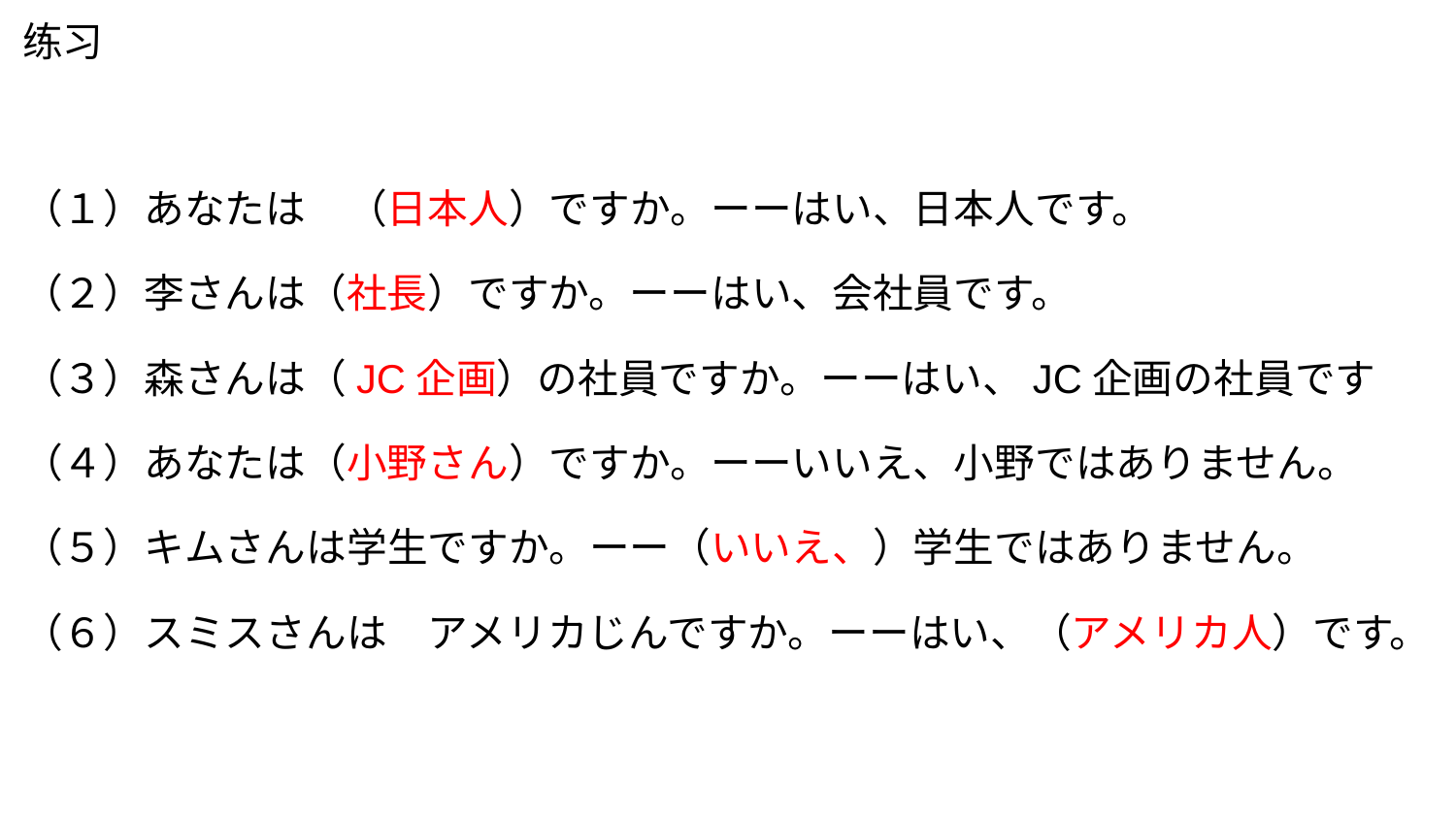

练习
（１）あなたは　（日本人）ですか。ーーはい、日本人です。
（２）李さんは（社長）ですか。ーーはい、会社員です。
（３）森さんは（JC企画）の社員ですか。ーーはい、JC企画の社員です
（４）あなたは（小野さん）ですか。ーーいいえ、小野ではありません。
（５）キムさんは学生ですか。ーー（いいえ、）学生ではありません。
（６）スミスさんは　アメリカじんですか。ーーはい、（アメリカ人）です。